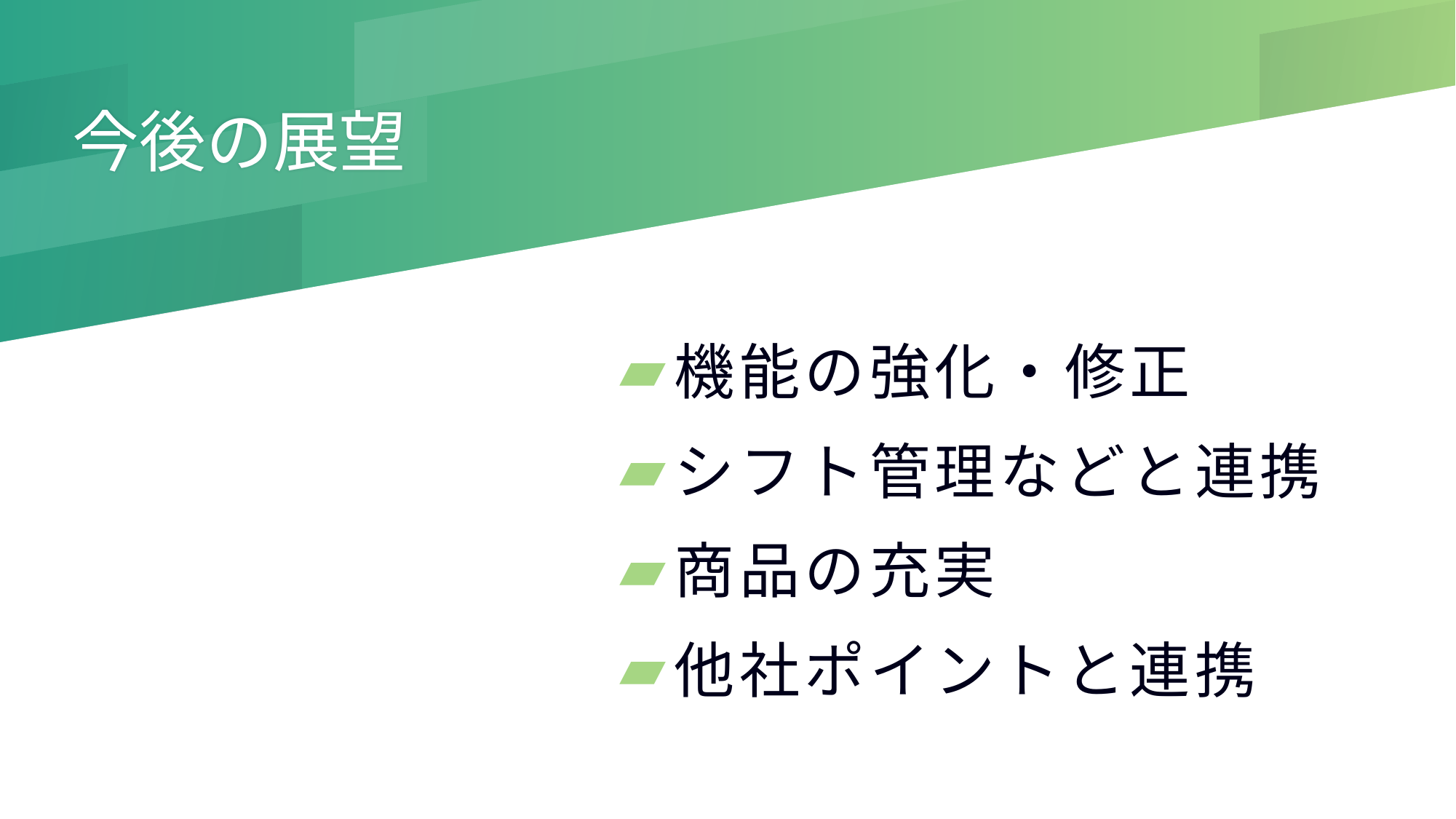

# 今後の展望
機能の強化・修正
シフト管理などと連携
商品の充実
他社ポイントと連携